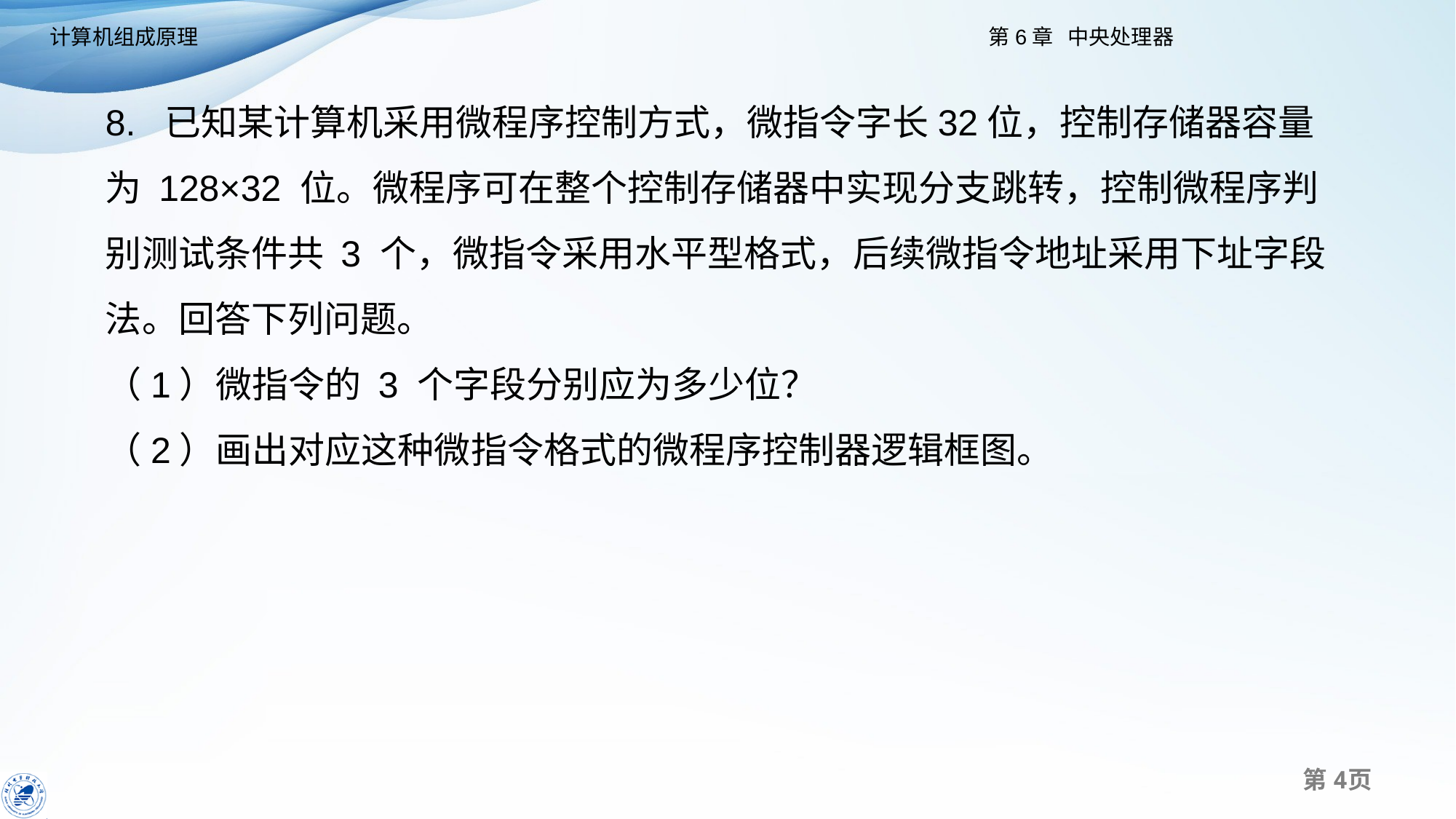

8.  已知某计算机采用微程序控制方式，微指令字长32位，控制存储器容量为 128×32 位。微程序可在整个控制存储器中实现分支跳转，控制微程序判别测试条件共 3 个，微指令采用水平型格式，后续微指令地址采用下址字段法。回答下列问题。
（1）微指令的 3 个字段分别应为多少位？
（2）画出对应这种微指令格式的微程序控制器逻辑框图。